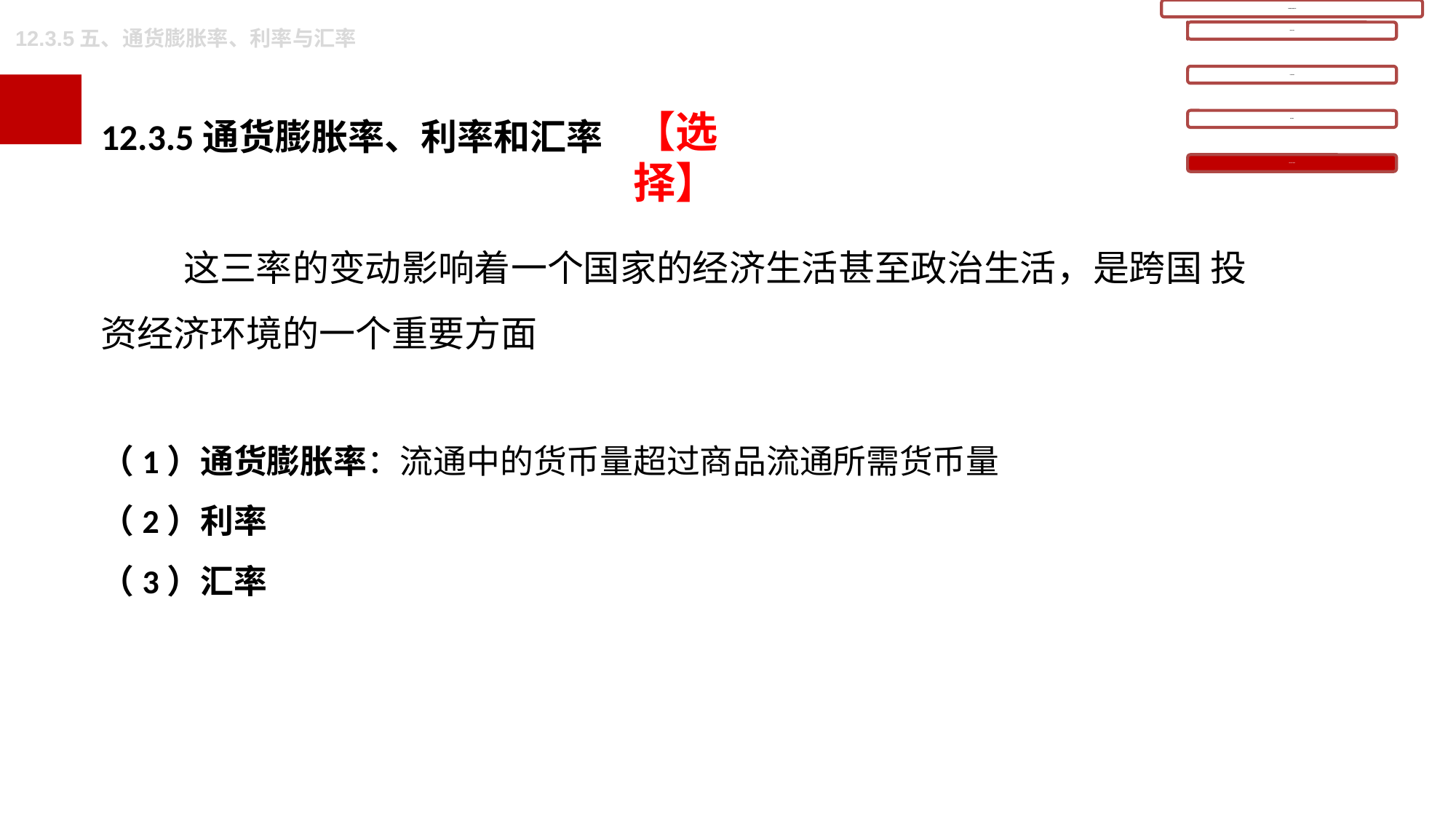

产品周期理论
垄断优势理论
内部化理论
公司跨国经营的基本理论
国际生产综合理论
12.3.5五、通货膨胀率、利率与汇率
12.3.5通货膨胀率、利率和汇率

         这三率的变动影响着一个国家的经济生活甚至政治生活，是跨国 投资经济环境的一个重要方面

（1）通货膨胀率：流通中的货币量超过商品流通所需货币量
（2）利率
（3）汇率

【选择】